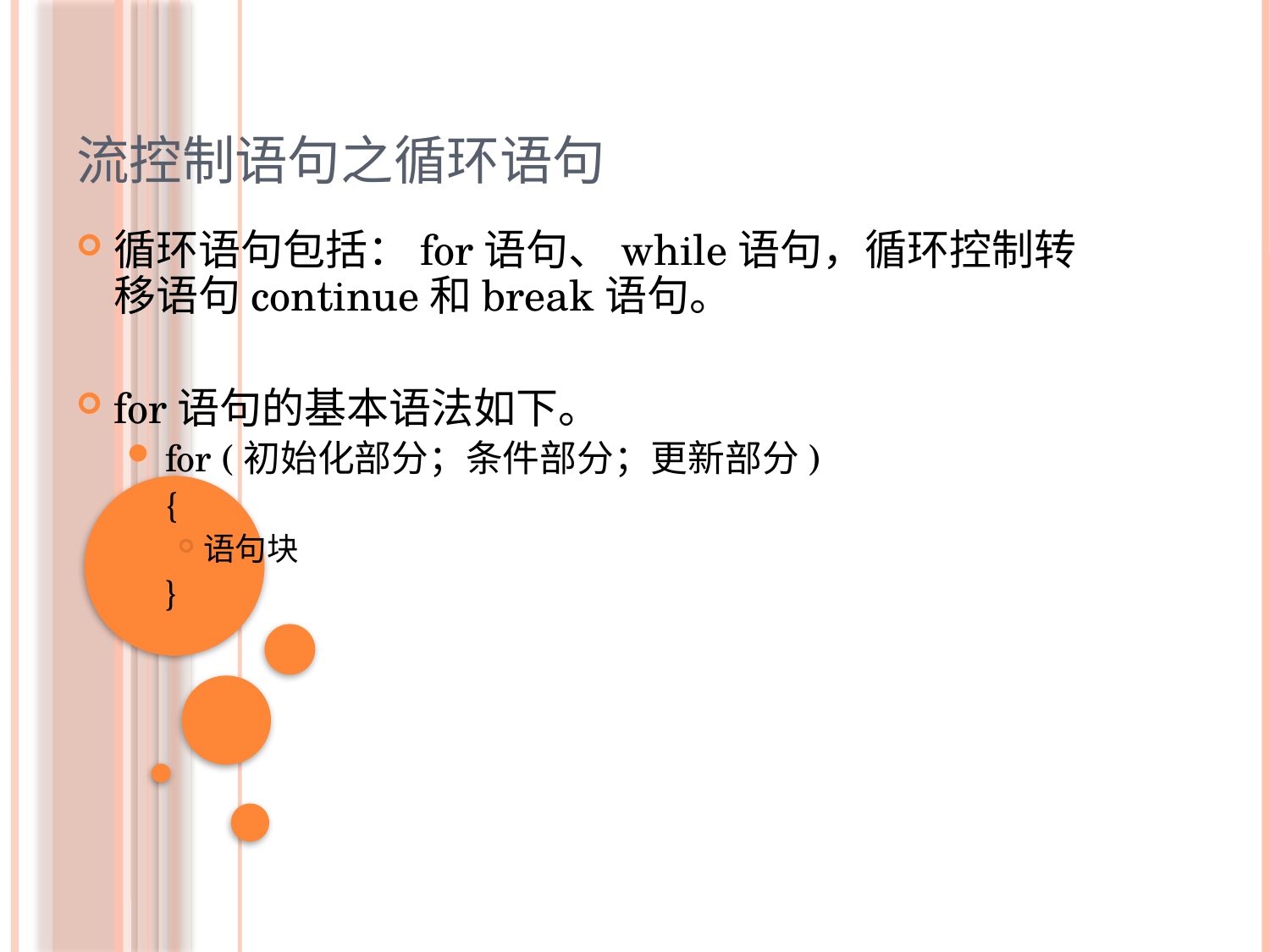

流控制语句之循环语句
循环语句包括：for语句、while语句，循环控制转移语句continue和break语句。

for语句的基本语法如下。
for (初始化部分；条件部分；更新部分)
{
语句块
}